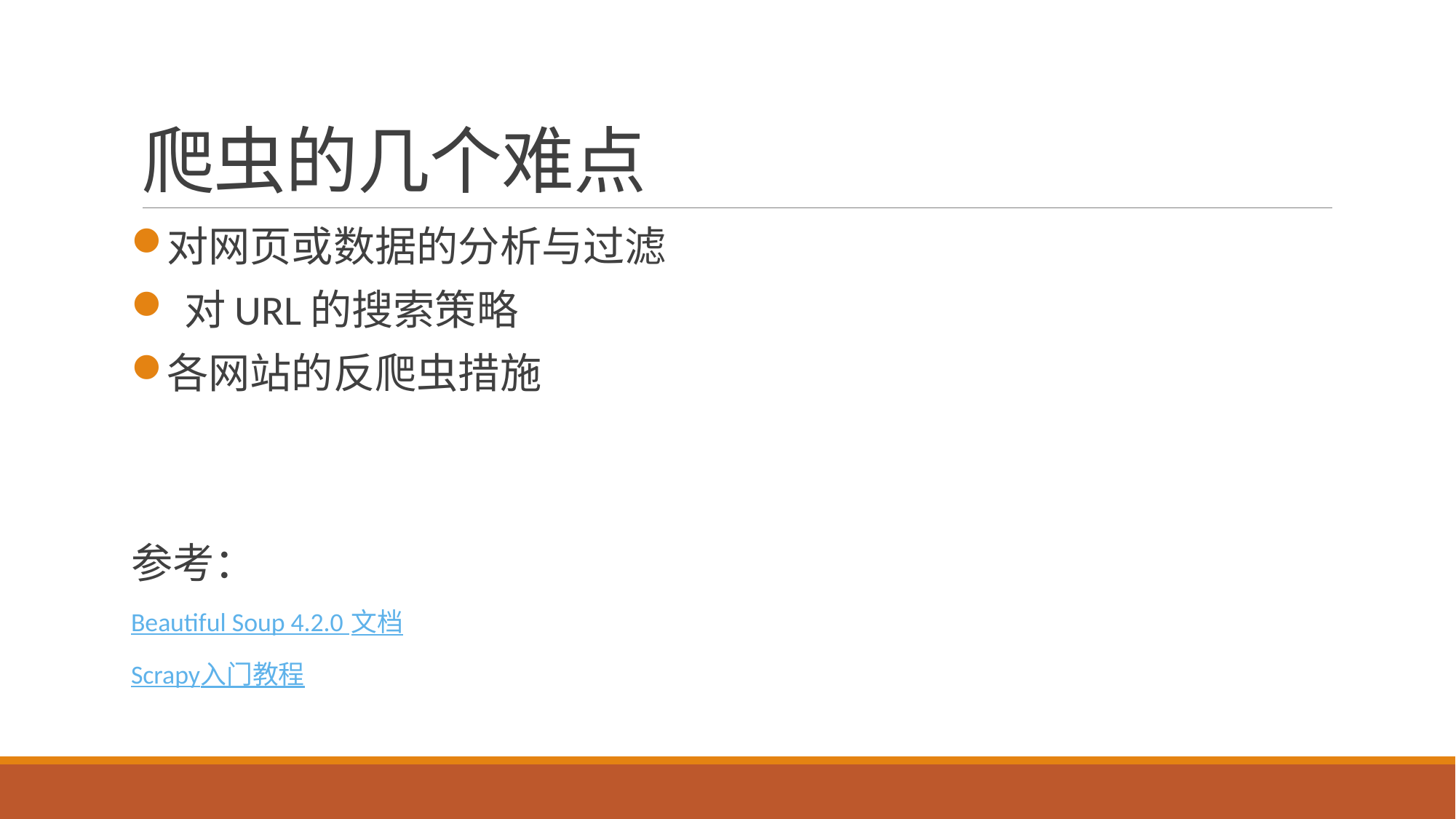

# 爬虫的几个难点
对网页或数据的分析与过滤
 对URL的搜索策略
各网站的反爬虫措施

参考：
Beautiful Soup 4.2.0 文档
Scrapy入门教程